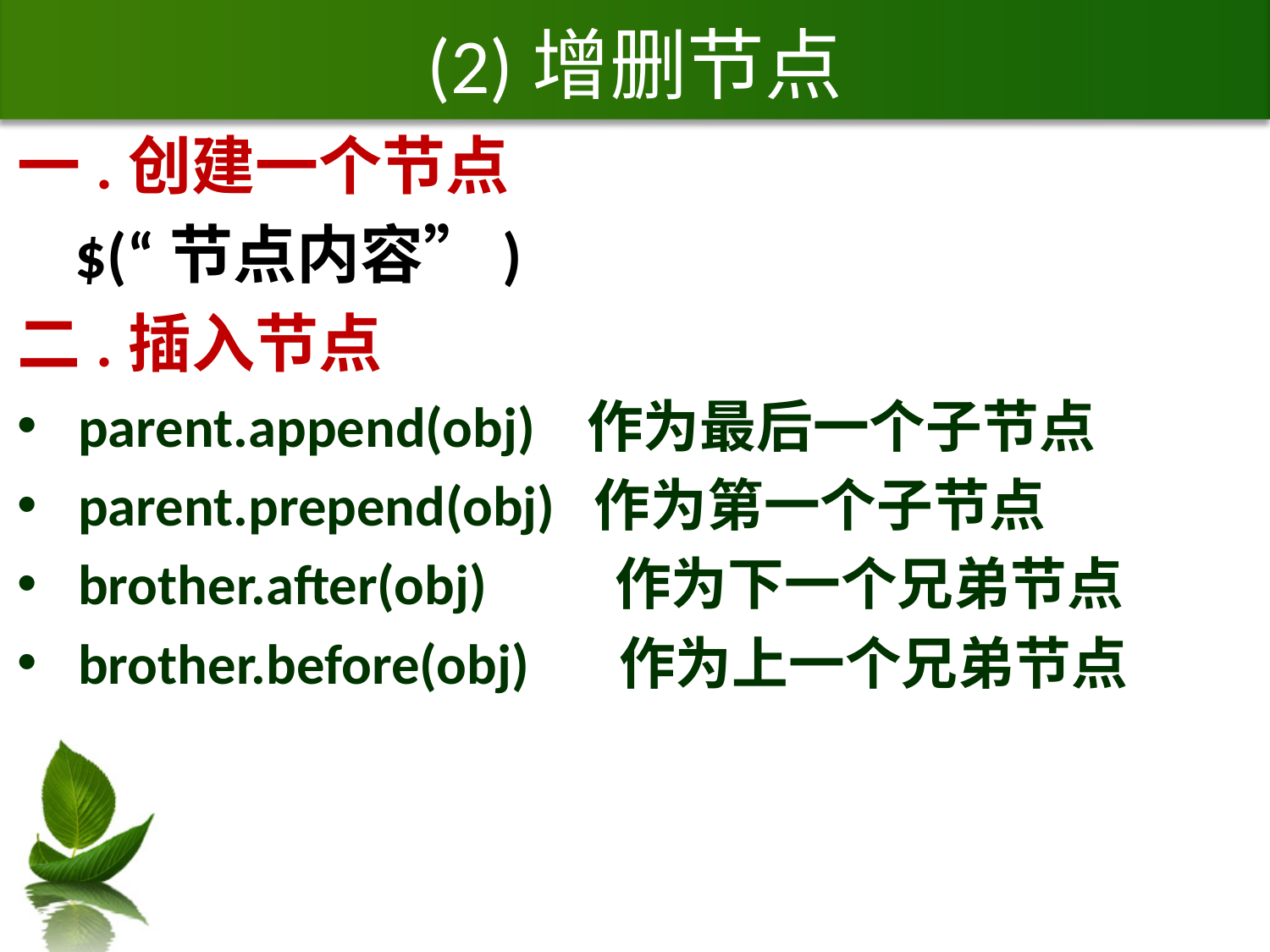

# (2)增删节点
一.创建一个节点
    $(“节点内容”)
二.插入节点
 parent.append(obj)   作为最后一个子节点
 parent.prepend(obj)  作为第一个子节点
 brother.after(obj)         作为下一个兄弟节点
 brother.before(obj)      作为上一个兄弟节点